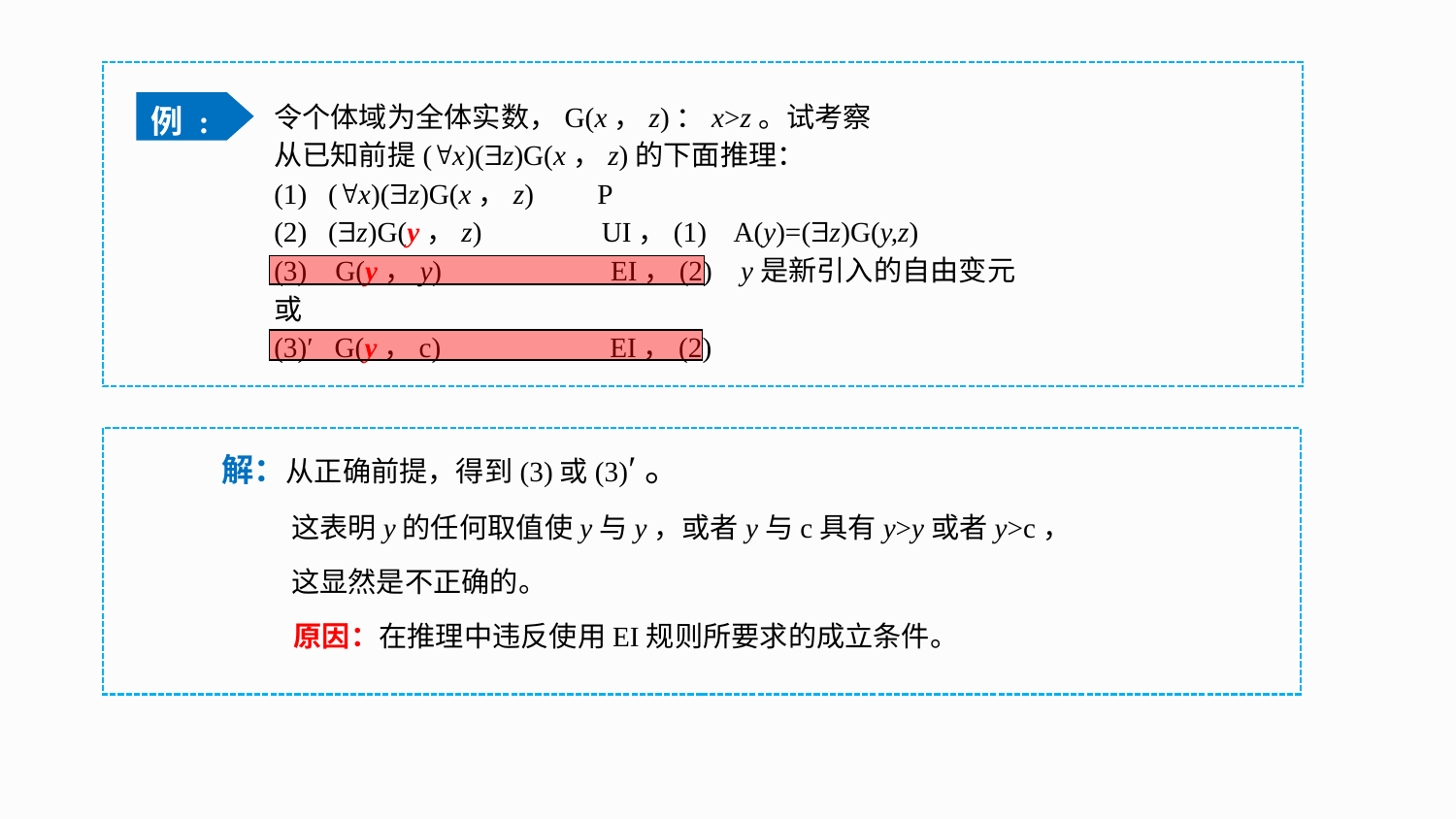

令个体域为全体实数，G(x，z)：x>z。试考察
从已知前提(∀x)(∃z)G(x，z)的下面推理：
(1)   (∀x)(∃z)G(x，z)         P
(2)   (∃z)G(y，z)                 UI，(1)    A(y)=(∃z)G(y,z)
(3)    G(y，y)                        EI，(2)    y是新引入的自由变元
或
(3)′   G(y，c)                        EI，(2)

例 :

解：从正确前提，得到(3)或(3)′。
          这表明y的任何取值使y与y，或者y与c具有y>y或者y>c，
          这显然是不正确的。
          原因：在推理中违反使用EI规则所要求的成立条件。